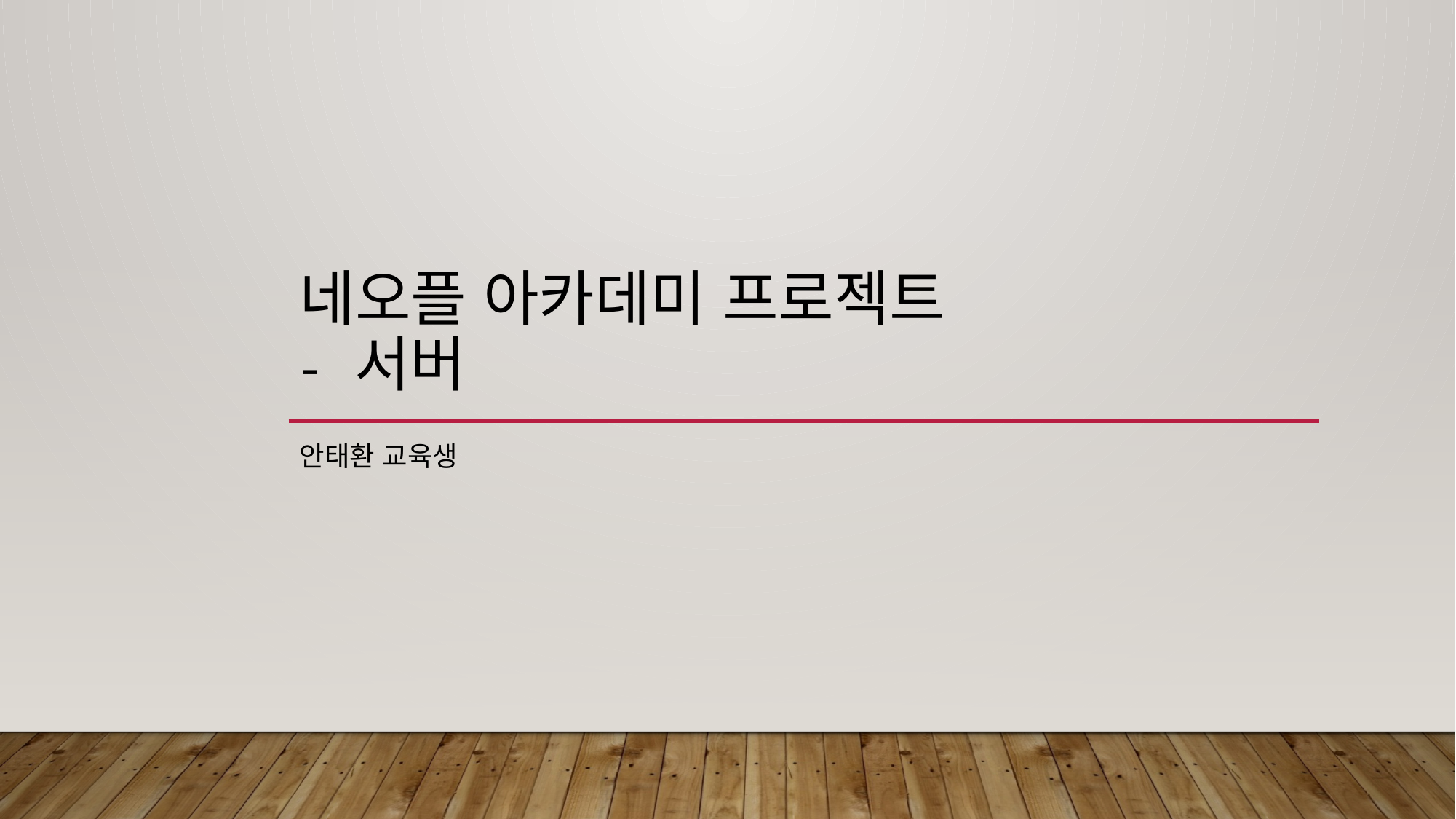

# 네오플 아카데미 프로젝트 - 서버
안태환 교육생